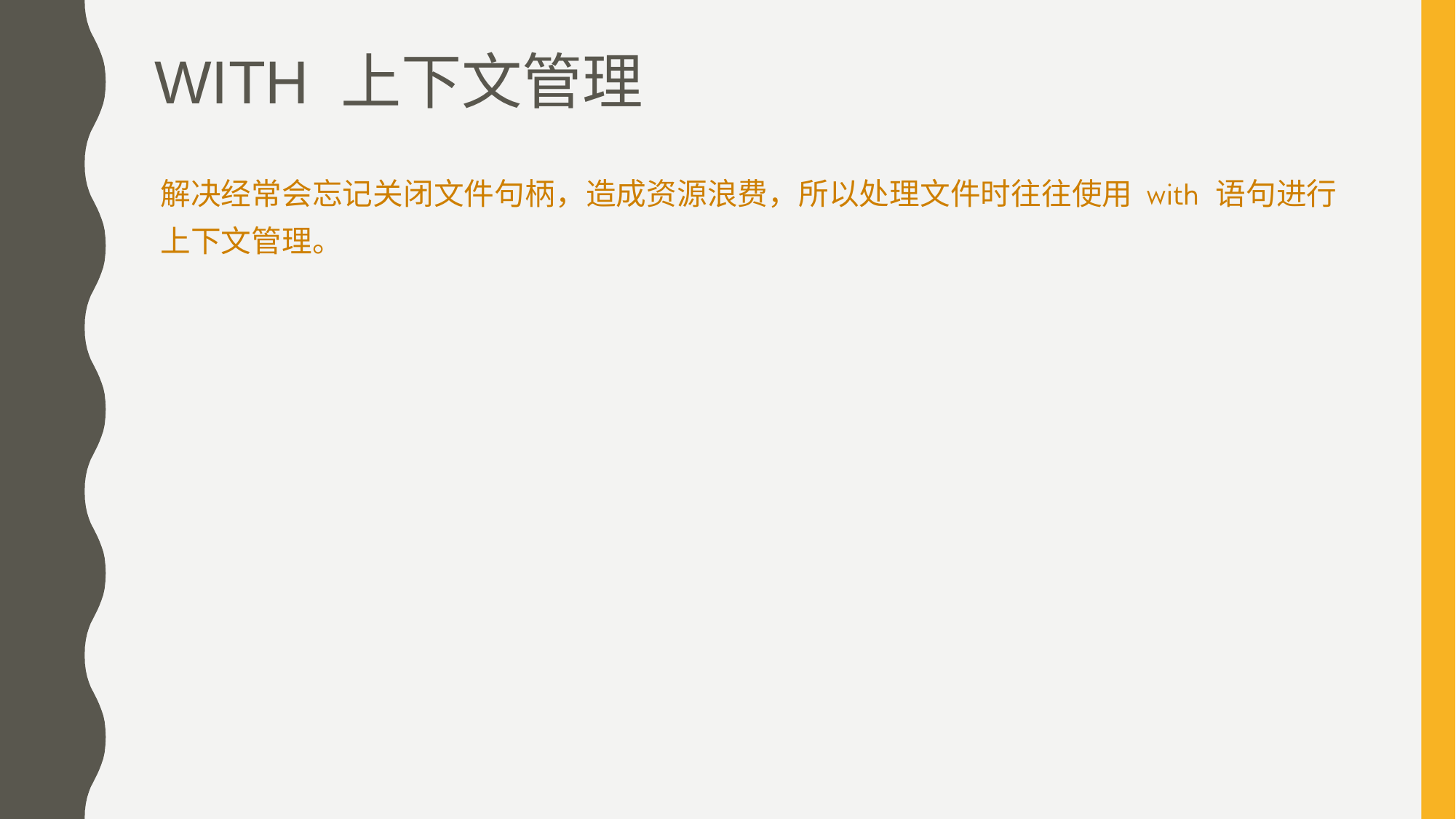

# with 上下文管理
解决经常会忘记关闭文件句柄，造成资源浪费，所以处理文件时往往使用 with 语句进行上下文管理。